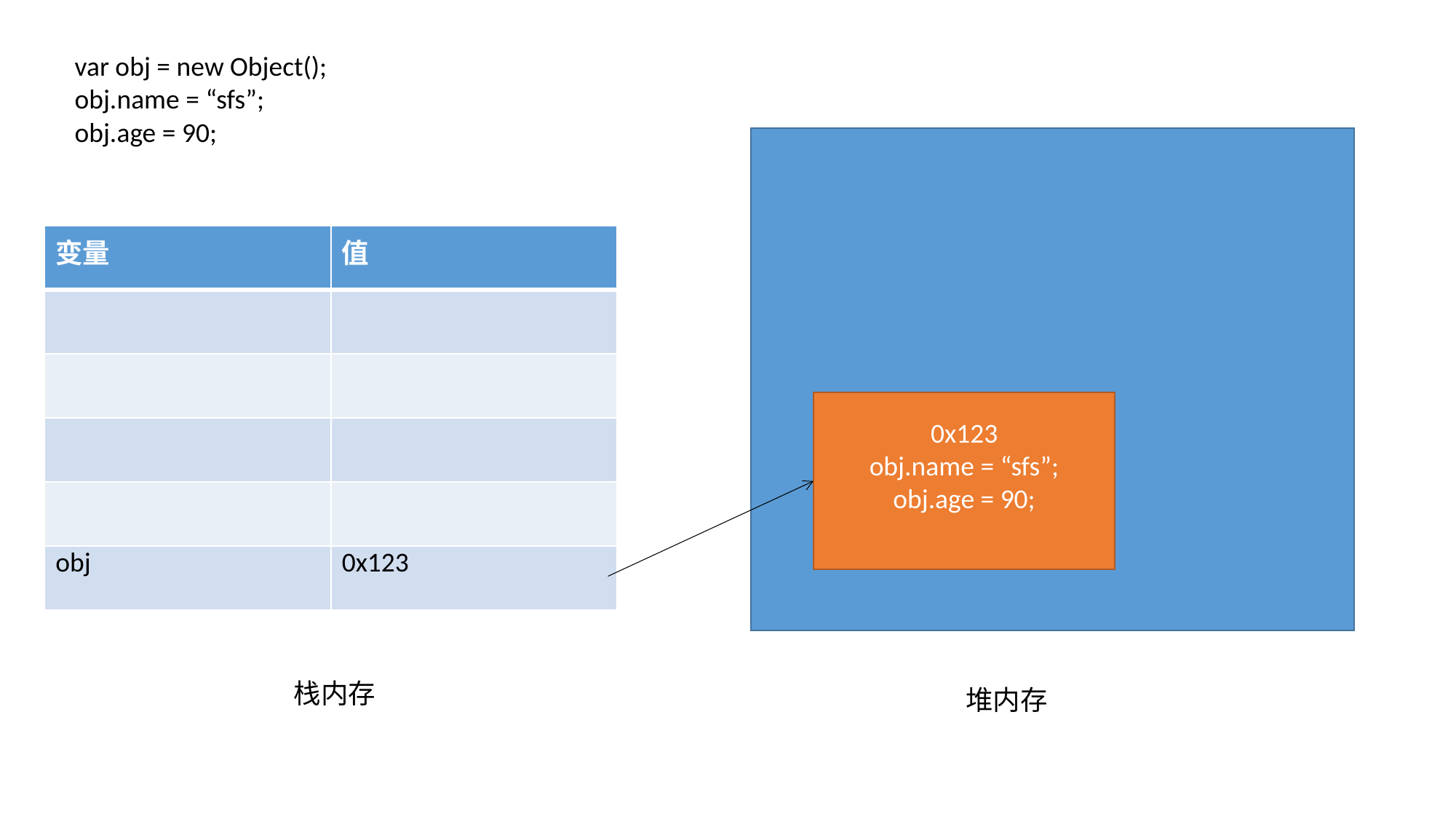

var obj = new Object();
obj.name = “sfs”;
obj.age = 90;

| 变量 | 值 |
| --- | --- |
|  |  |
|  |  |
|  |  |
|  |  |
| obj | 0x123 |
0x123
obj.name = “sfs”;
obj.age = 90;

栈内存
堆内存